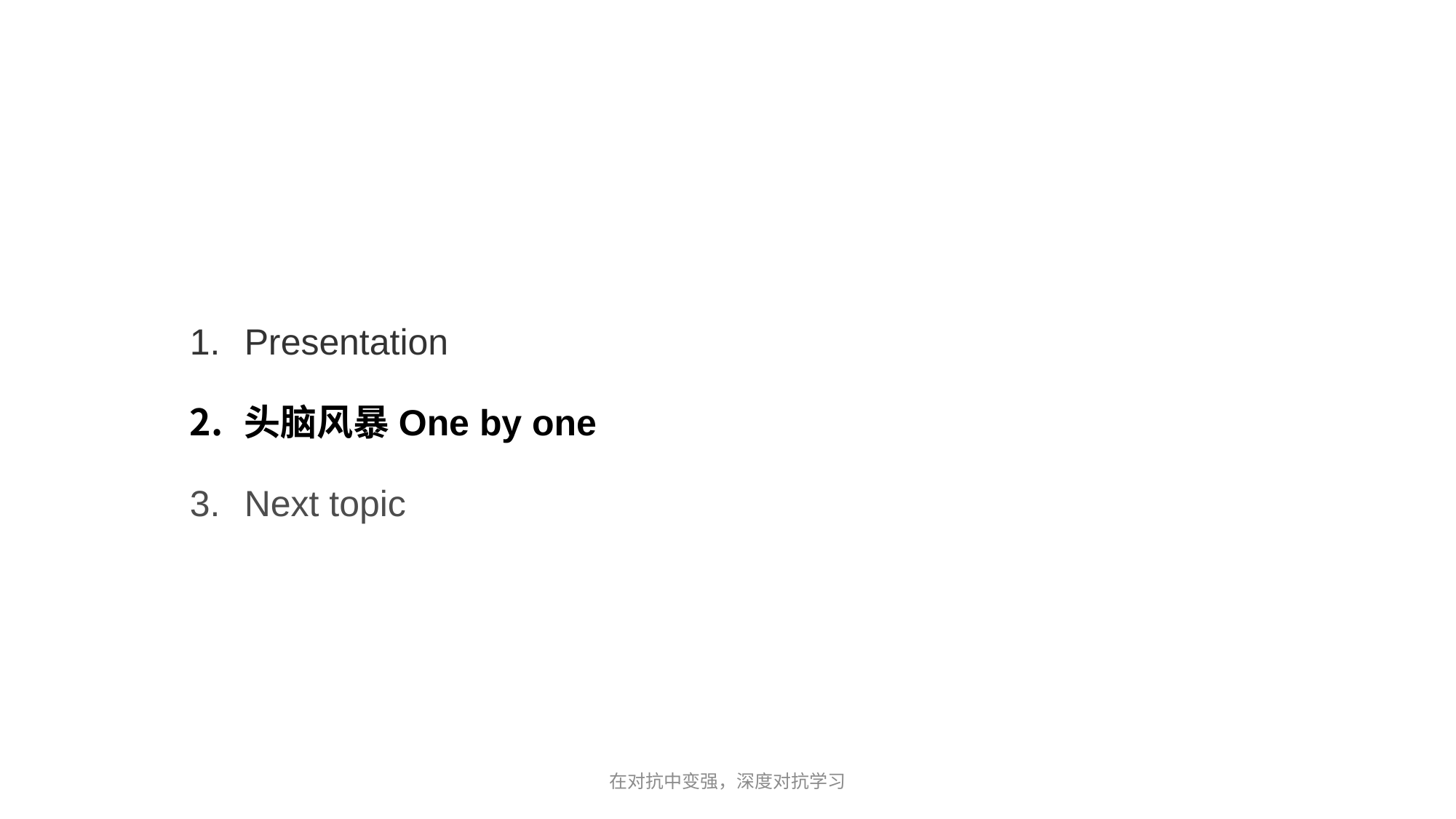

Presentation
头脑风暴One by one
Next topic

在对抗中变强，深度对抗学习